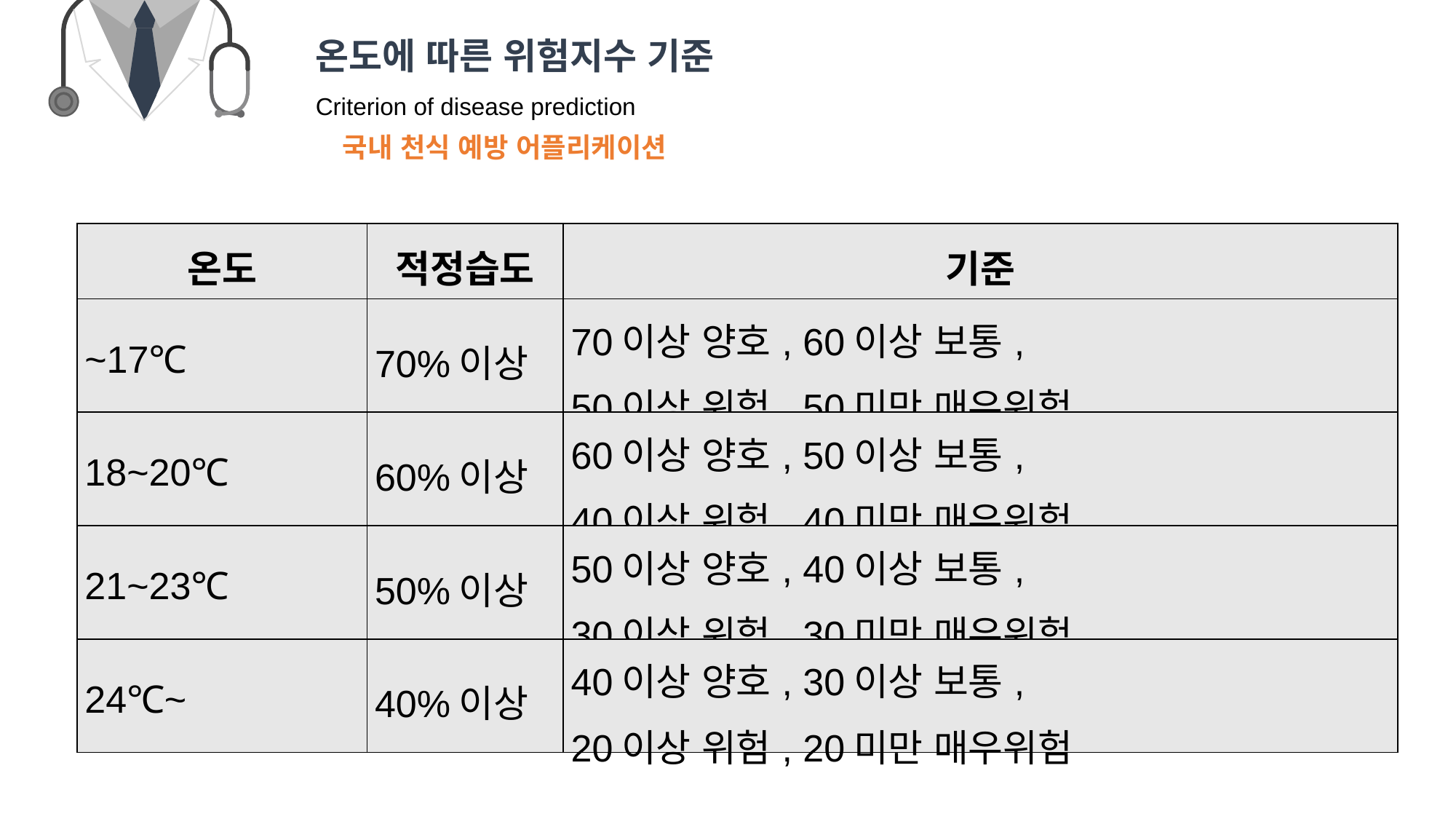

온도에 따른 위험지수 기준
Criterion of disease prediction
국내 천식 예방 어플리케이션
| 온도 | 적정습도 | 기준 |
| --- | --- | --- |
| ~17℃ | 70%이상 | 70이상 양호, 60이상 보통, 50이상 위험, 50미만 매우위험 |
| 18~20℃ | 60%이상 | 60이상 양호, 50이상 보통, 40이상 위험, 40미만 매우위험 |
| 21~23℃ | 50%이상 | 50이상 양호, 40이상 보통, 30이상 위험, 30미만 매우위험 |
| 24℃~ | 40%이상 | 40이상 양호, 30이상 보통, 20이상 위험, 20미만 매우위험 |